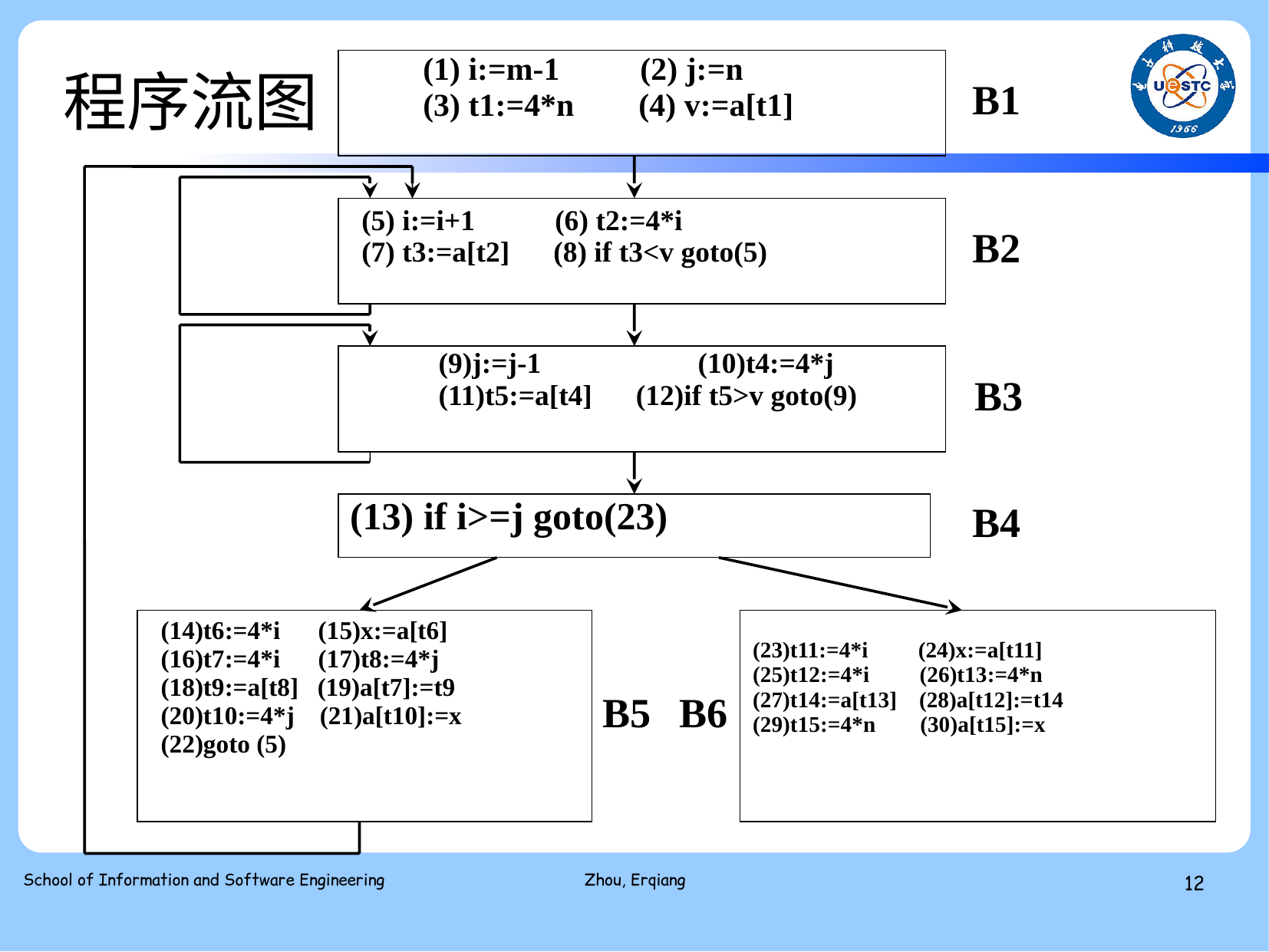

# 程序流图
(1) i:=m-1          (2) j:=n
(3) t1:=4*n        (4) v:=a[t1]

B1

(5) i:=i+1           (6) t2:=4*i
(7) t3:=a[t2]      (8) if t3<v goto(5)
B2

(9)j:=j-1       	    (10)t4:=4*j
(11)t5:=a[t4]      (12)if t5>v goto(9)

B3

(13) if i>=j goto(23)

B4

(14)t6:=4*i      (15)x:=a[t6]
(16)t7:=4*i      (17)t8:=4*j
(18)t9:=a[t8]   (19)a[t7]:=t9
(20)t10:=4*j    (21)a[t10]:=x
(22)goto (5)

(23)t11:=4*i         (24)x:=a[t11]
(25)t12:=4*i         (26)t13:=4*n
(27)t14:=a[t13]    (28)a[t12]:=t14
(29)t15:=4*n        (30)a[t15]:=x
B5
B6

 School of Information and Software Engineering
Zhou, Erqiang
12